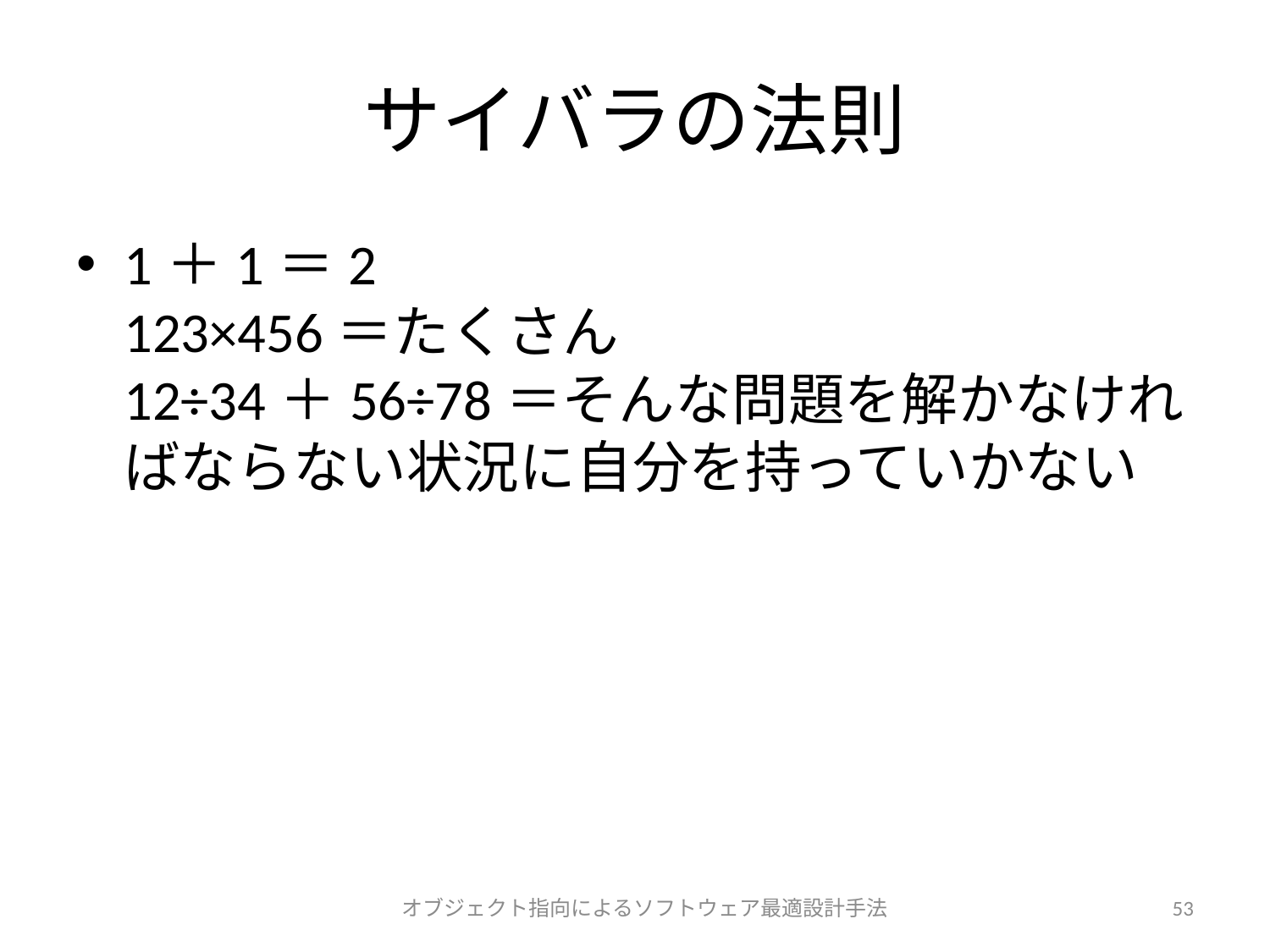

# サイバラの法則
1＋1＝2
123×456＝たくさん
12÷34＋56÷78＝そんな問題を解かなければならない状況に自分を持っていかない
オブジェクト指向によるソフトウェア最適設計手法
53